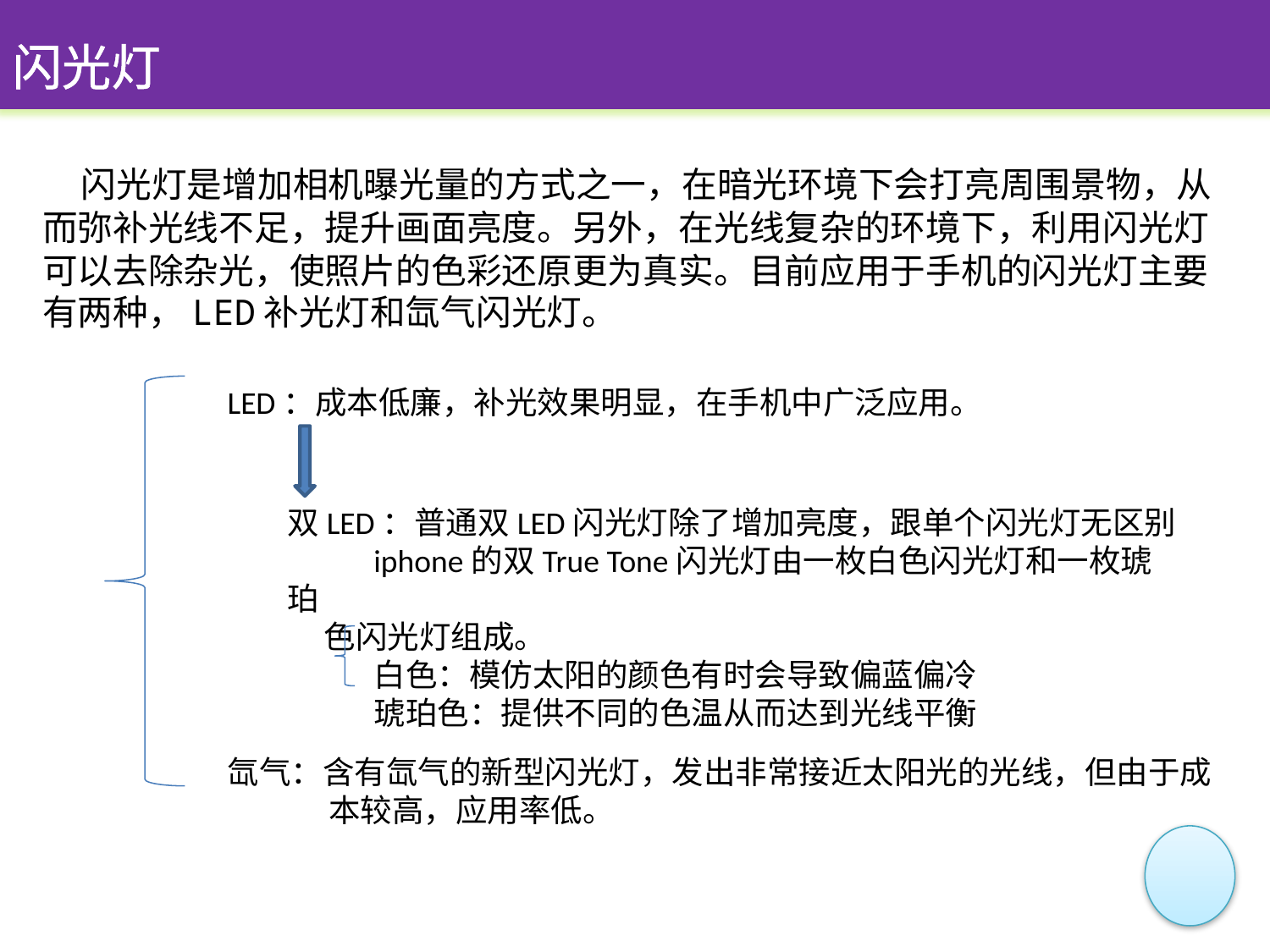

闪光灯
   闪光灯是增加相机曝光量的方式之一，在暗光环境下会打亮周围景物，从而弥补光线不足，提升画面亮度。另外，在光线复杂的环境下，利用闪光灯可以去除杂光，使照片的色彩还原更为真实。目前应用于手机的闪光灯主要有两种，LED补光灯和氙气闪光灯。

LED：成本低廉，补光效果明显，在手机中广泛应用。

双LED：普通双LED闪光灯除了增加亮度，跟单个闪光灯无区别
            iphone的双True Tone闪光灯由一枚白色闪光灯和一枚琥珀
    色闪光灯组成。
           白色：模仿太阳的颜色有时会导致偏蓝偏冷
           琥珀色：提供不同的色温从而达到光线平衡

氙气：含有氙气的新型闪光灯，发出非常接近太阳光的光线，但由于成
             本较高，应用率低。